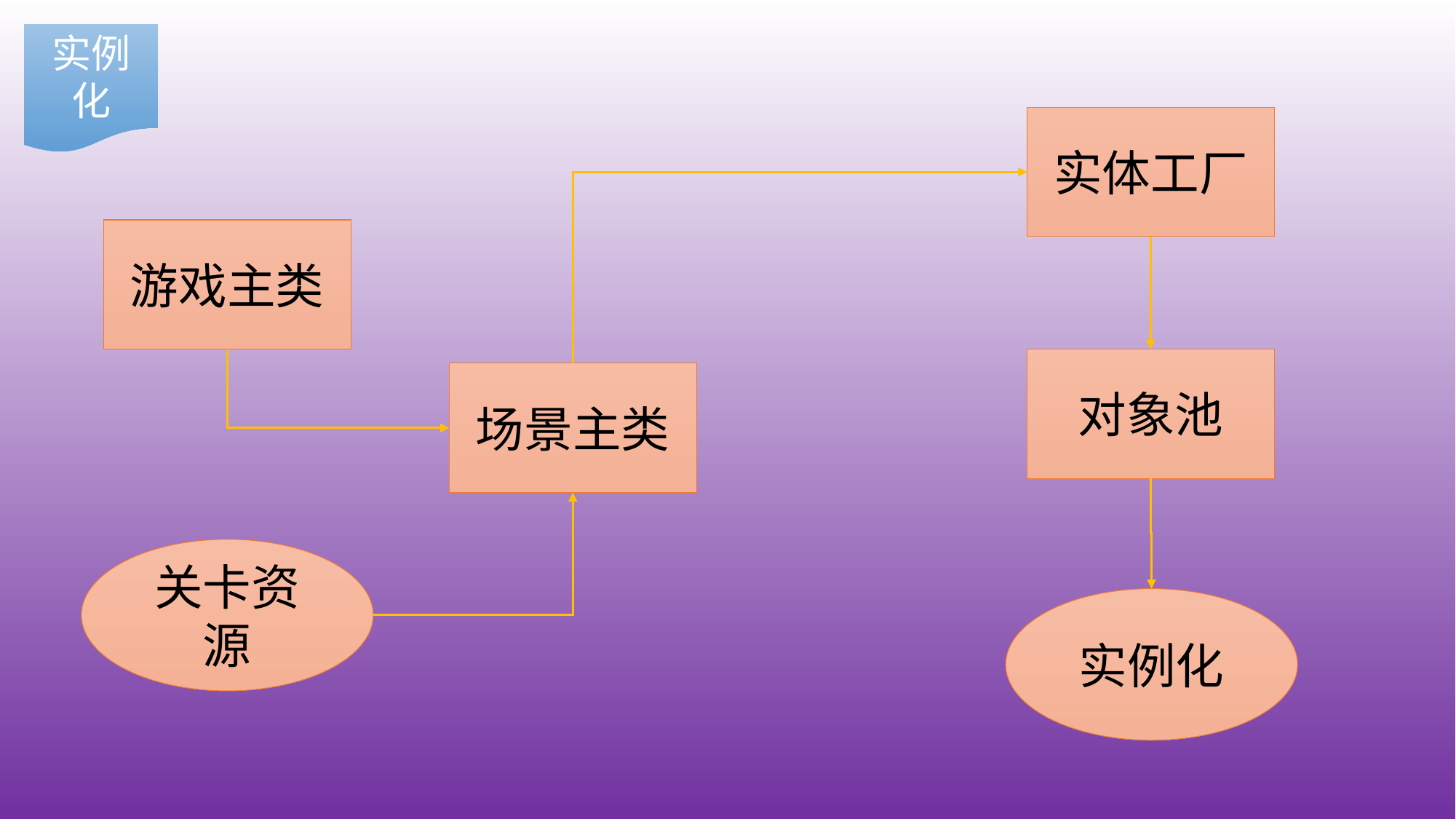

实例化
实体工厂
游戏主类
对象池
场景主类
关卡资源
实例化